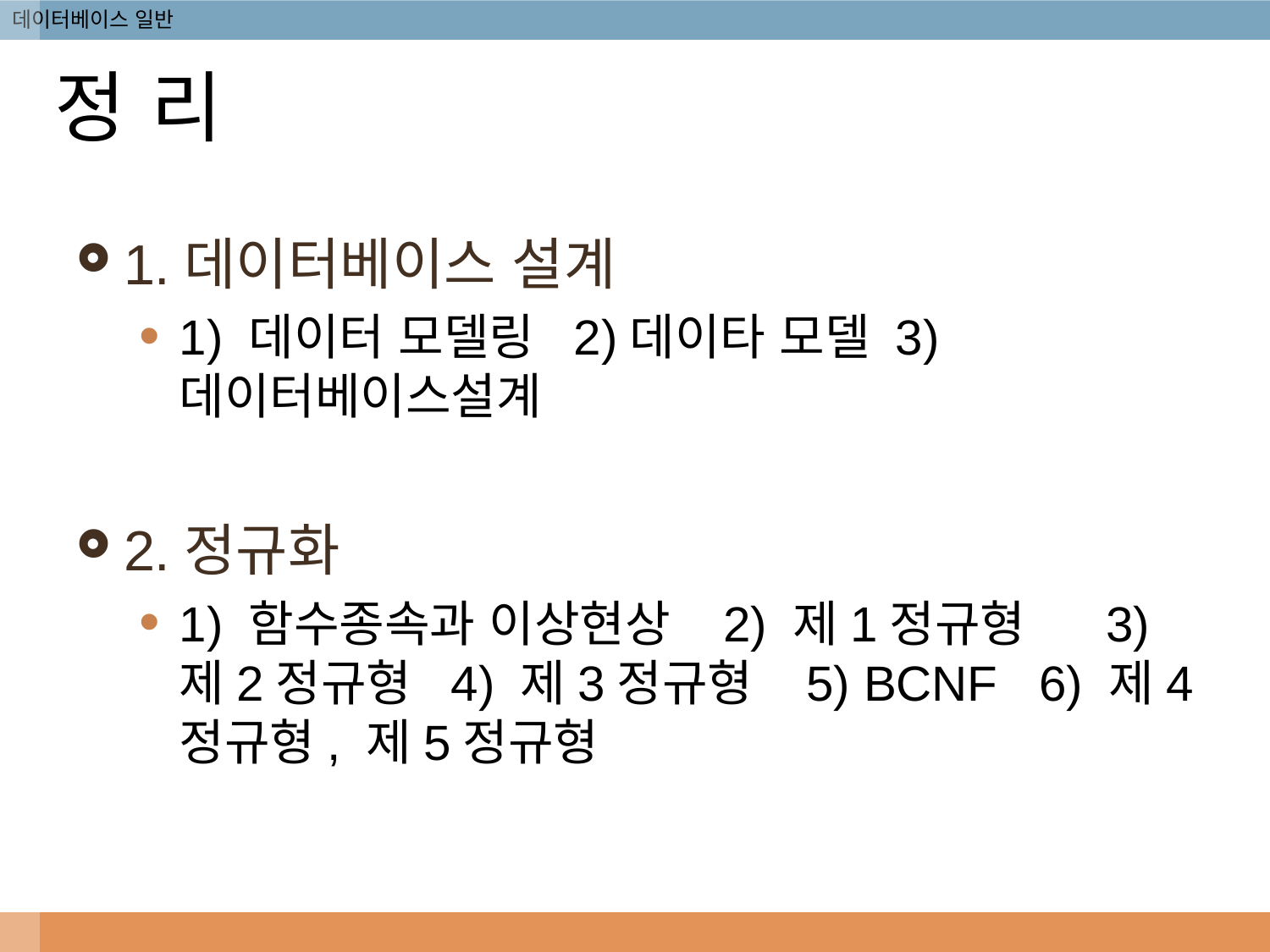

# 정 리
1.데이터베이스 설계
1) 데이터 모델링  2)데이타 모델 3) 데이터베이스설계

2.정규화
1) 함수종속과 이상현상   2) 제1정규형     3) 제2정규형  4) 제3정규형   5) BCNF   6) 제4정규형, 제5정규형